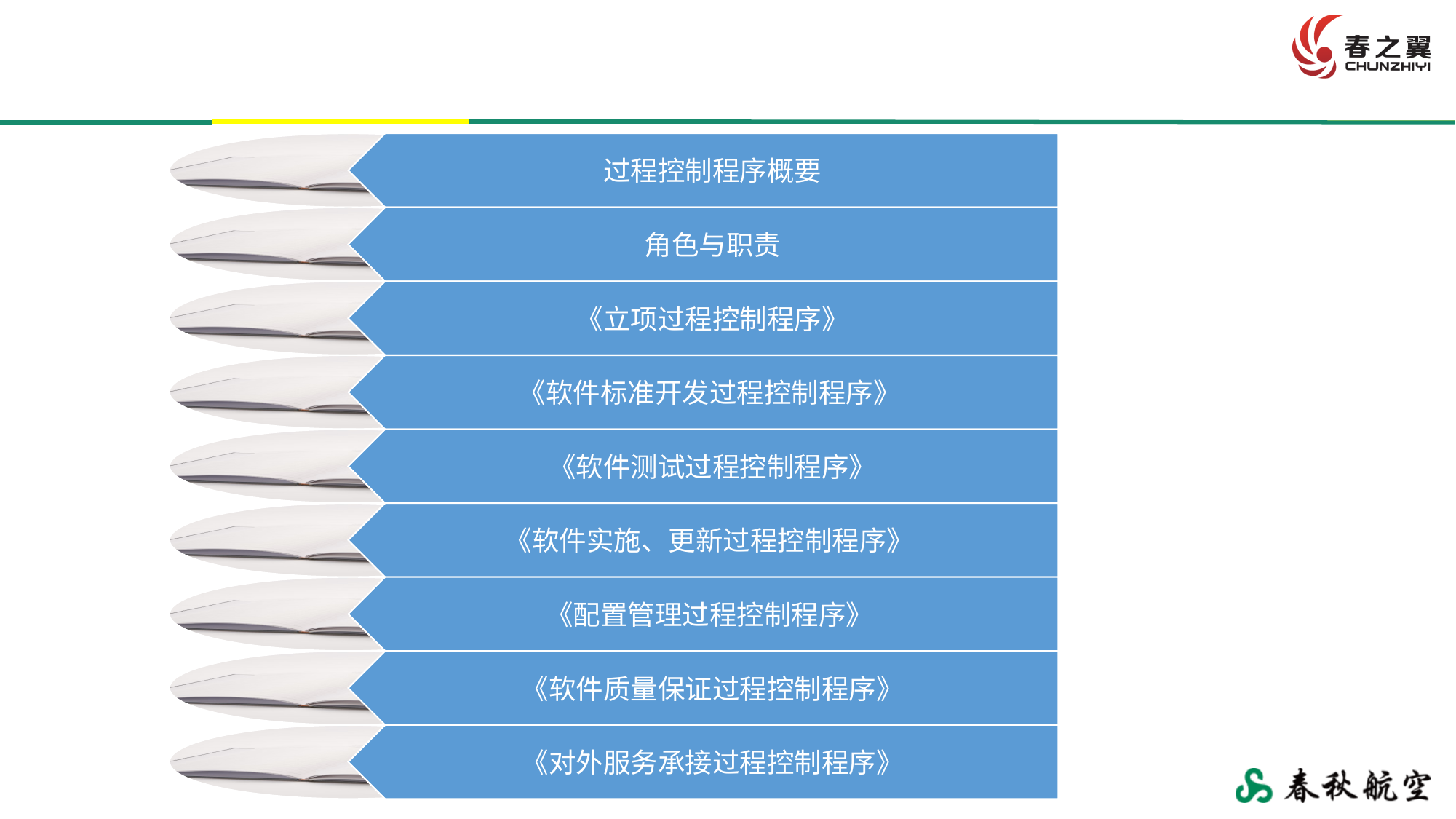

过程控制程序概要
角色与职责
《立项过程控制程序》
《软件标准开发过程控制程序》
《软件测试过程控制程序》
《软件实施、更新过程控制程序》
《配置管理过程控制程序》
《软件质量保证过程控制程序》
《对外服务承接过程控制程序》